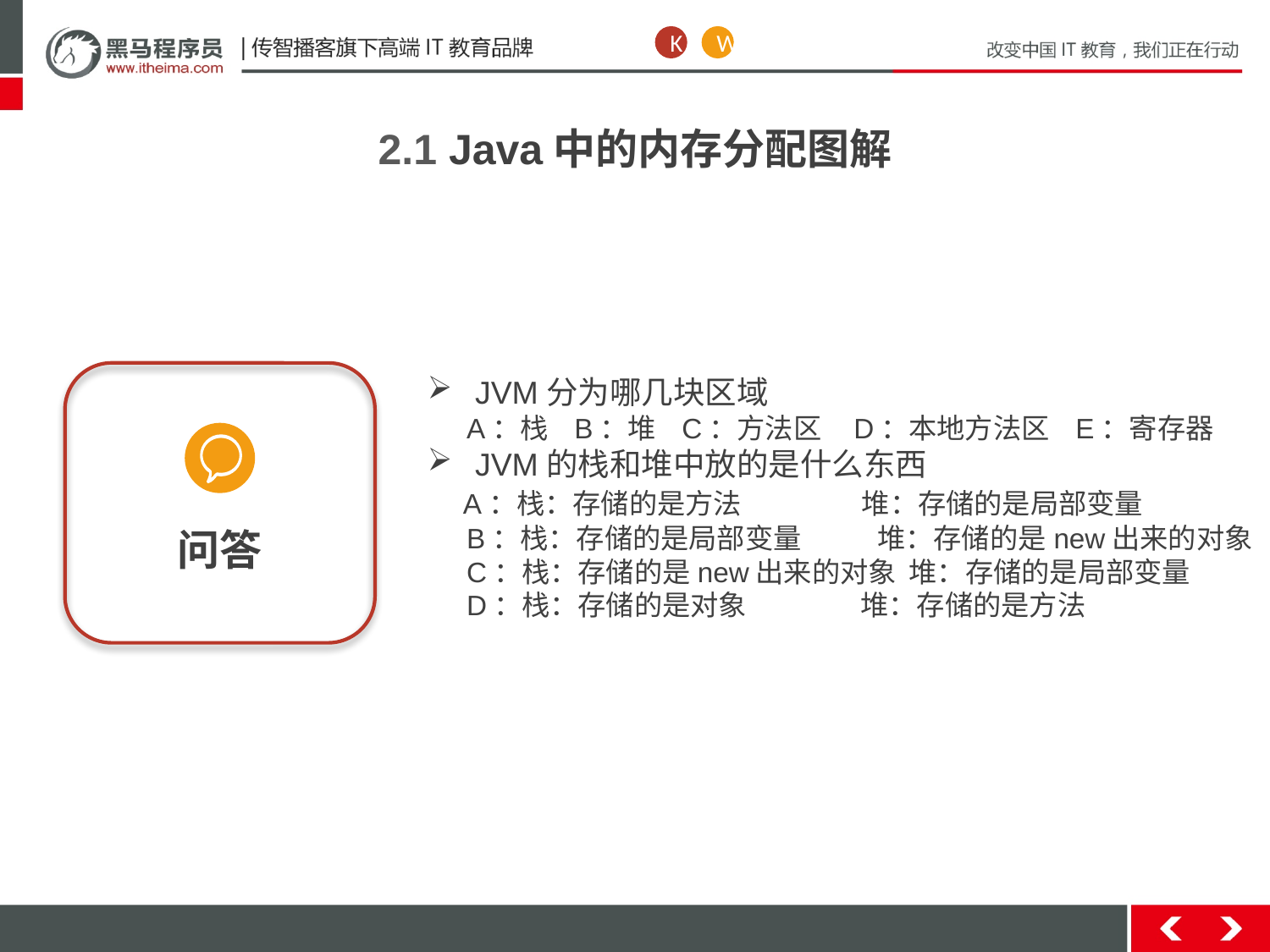

W
K
2.1 Java中的内存分配图解

问答
JVM分为哪几块区域
     A：栈   B：堆   C：方法区    D：本地方法区   E：寄存器
JVM的栈和堆中放的是什么东西
    A：栈：存储的是方法                   堆：存储的是局部变量
     B：栈：存储的是局部变量            堆：存储的是new出来的对象
     C：栈：存储的是new出来的对象  堆：存储的是局部变量
     D：栈：存储的是对象                  堆：存储的是方法